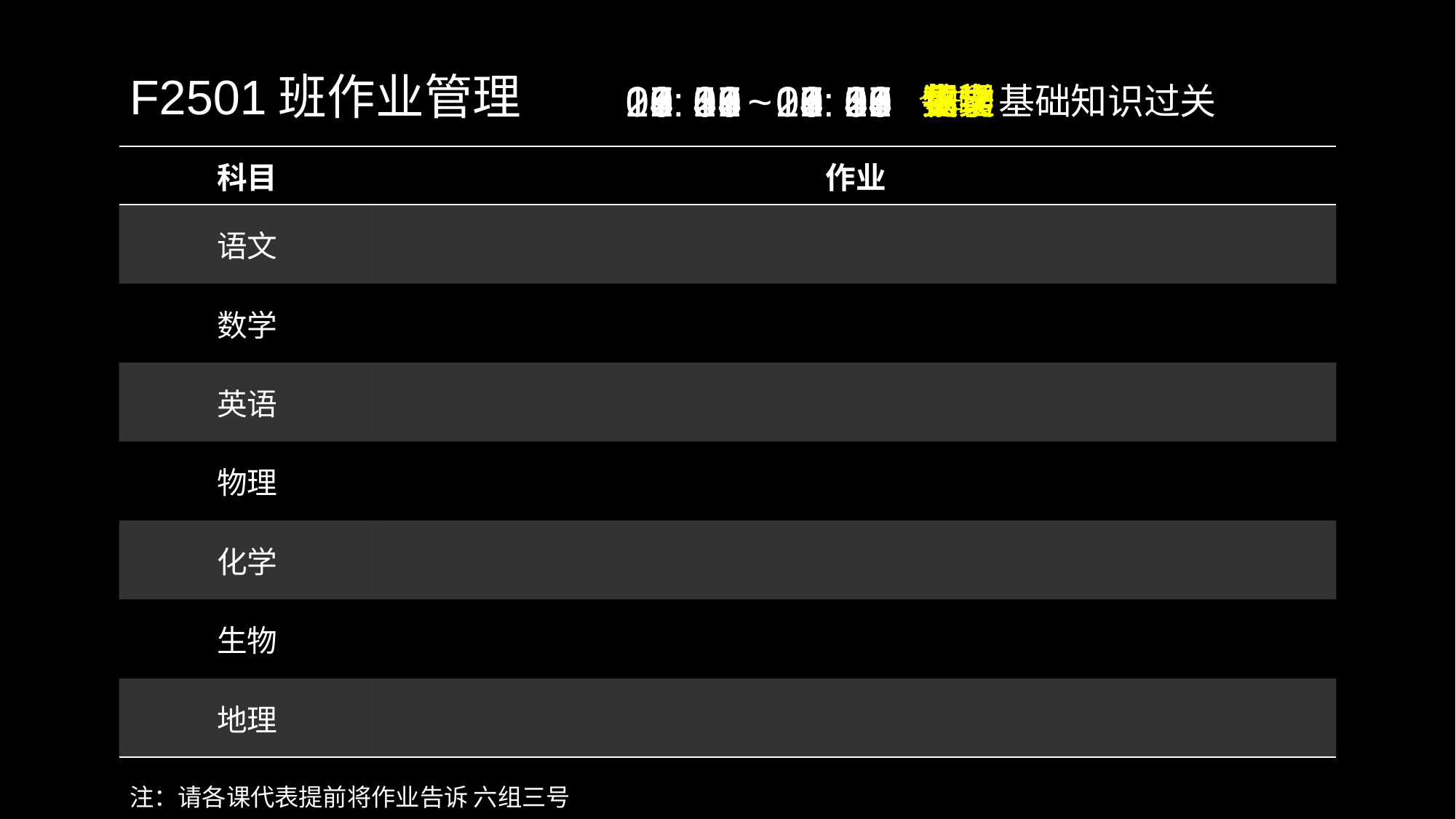

F2501班作业管理
0
1
2
0
1
2
3
4
5
6
7
8
9
:
0
1
2
3
4
5
0
1
2
3
4
5
6
7
8
9
~
0
1
2
0
1
2
3
4
5
6
7
8
9
:
0
1
2
3
4
5
0
1
2
3
4
5
6
7
8
9
生物
化学
物理
英语
数学
语文
基础知识过关
今日无
| 科目 | 作业 |
| --- | --- |
| 语文 |  |
| 数学 |  |
| 英语 |  |
| 物理 |  |
| 化学 |  |
| 生物 |  |
| 地理 |  |
注：请各课代表提前将作业告诉 六组三号